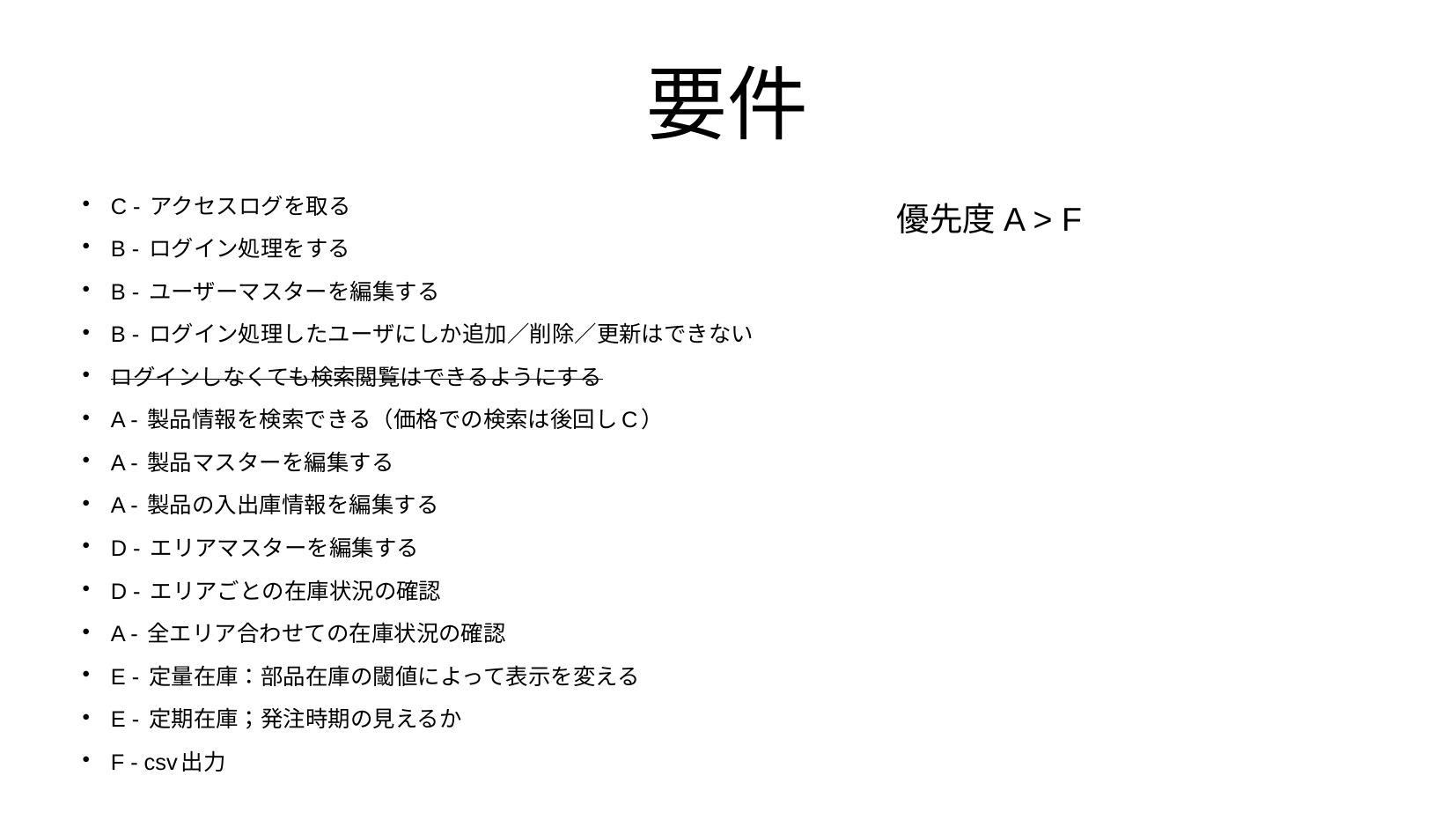

# 要件
C - アクセスログを取る
B - ログイン処理をする
B - ユーザーマスターを編集する
B - ログイン処理したユーザにしか追加／削除／更新はできない
ログインしなくても検索閲覧はできるようにする
A - 製品情報を検索できる（価格での検索は後回しC）
A - 製品マスターを編集する
A - 製品の入出庫情報を編集する
D - エリアマスターを編集する
D - エリアごとの在庫状況の確認
A - 全エリア合わせての在庫状況の確認
E - 定量在庫：部品在庫の閾値によって表示を変える
E - 定期在庫；発注時期の見えるか
F - csv出力
優先度A > F